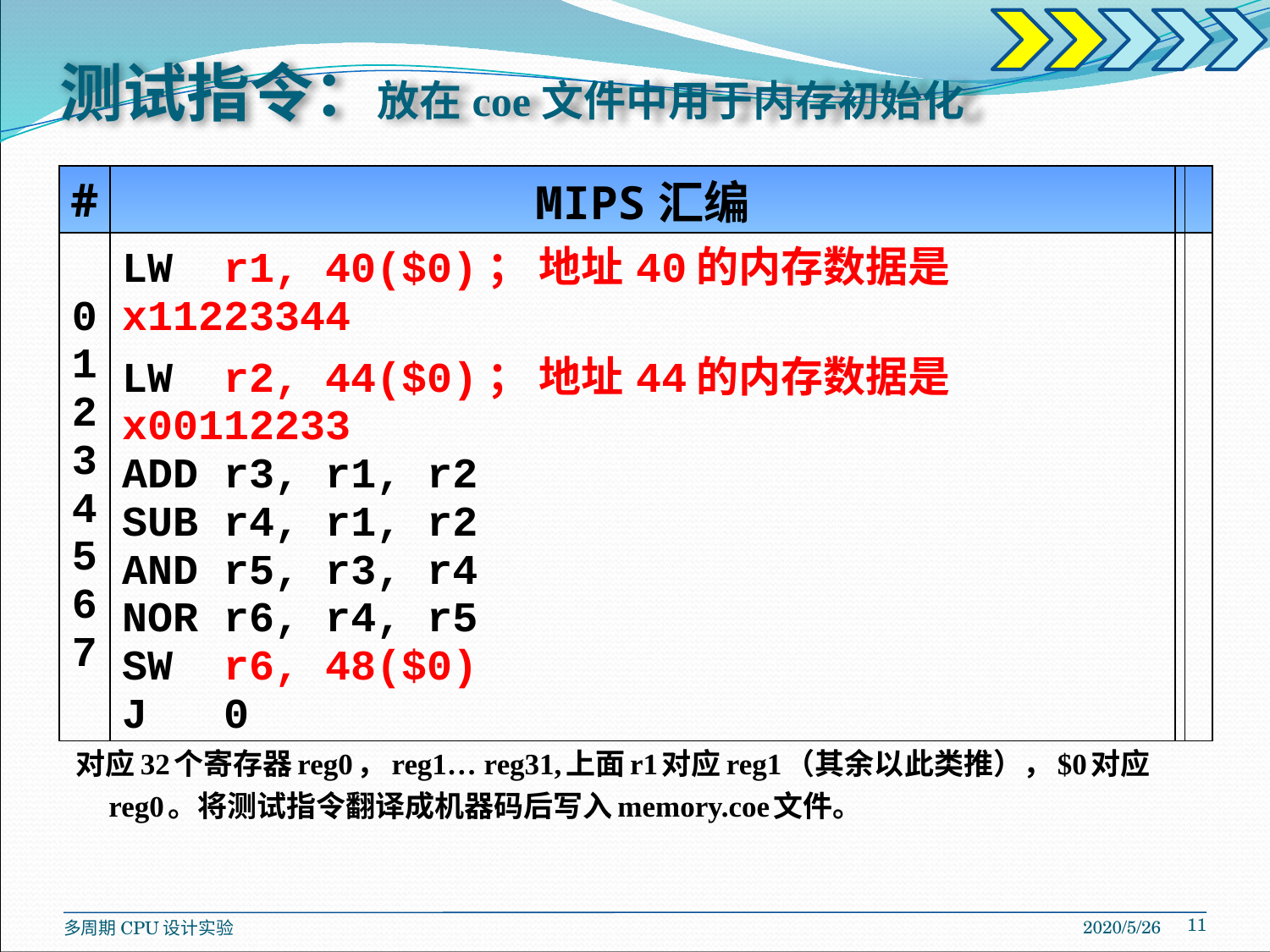

# 测试指令：放在coe文件中用于内存初始化
| # | MIPS汇编 |  |  |
| --- | --- | --- | --- |
| 0 1 2 3 4 5 6 7 | LW r1, 40($0)； 地址40的内存数据是x11223344 LW r2, 44($0)； 地址44的内存数据是x00112233 ADD r3, r1, r2 SUB r4, r1, r2 AND r5, r3, r4 NOR r6, r4, r5 SW r6, 48($0) J 0 |  |  |
对应32个寄存器reg0，reg1… reg31,上面r1对应reg1（其余以此类推），$0对应reg0。将测试指令翻译成机器码后写入memory.coe文件。

2020/5/26
11
多周期CPU设计实验